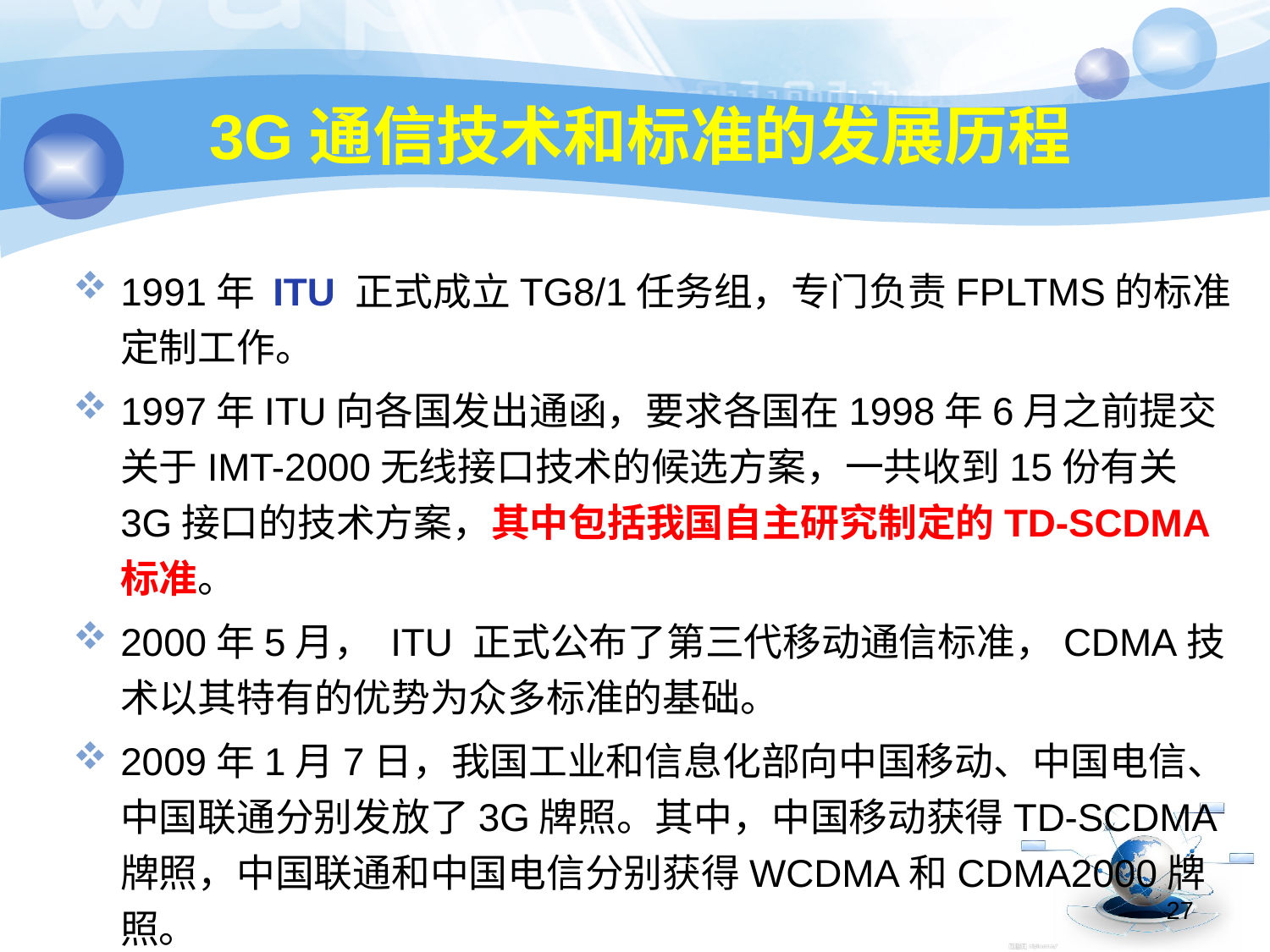

# 3G通信技术和标准的发展历程
1991年 ITU 正式成立TG8/1任务组，专门负责FPLTMS的标准定制工作。
1997年ITU向各国发出通函，要求各国在1998年6月之前提交关于IMT-2000无线接口技术的候选方案，一共收到15份有关3G接口的技术方案，其中包括我国自主研究制定的TD-SCDMA标准。
2000年5月， ITU 正式公布了第三代移动通信标准，CDMA技术以其特有的优势为众多标准的基础。
2009年1月7日，我国工业和信息化部向中国移动、中国电信、中国联通分别发放了3G牌照。其中，中国移动获得TD-SCDMA牌照，中国联通和中国电信分别获得WCDMA和CDMA2000牌照。
27